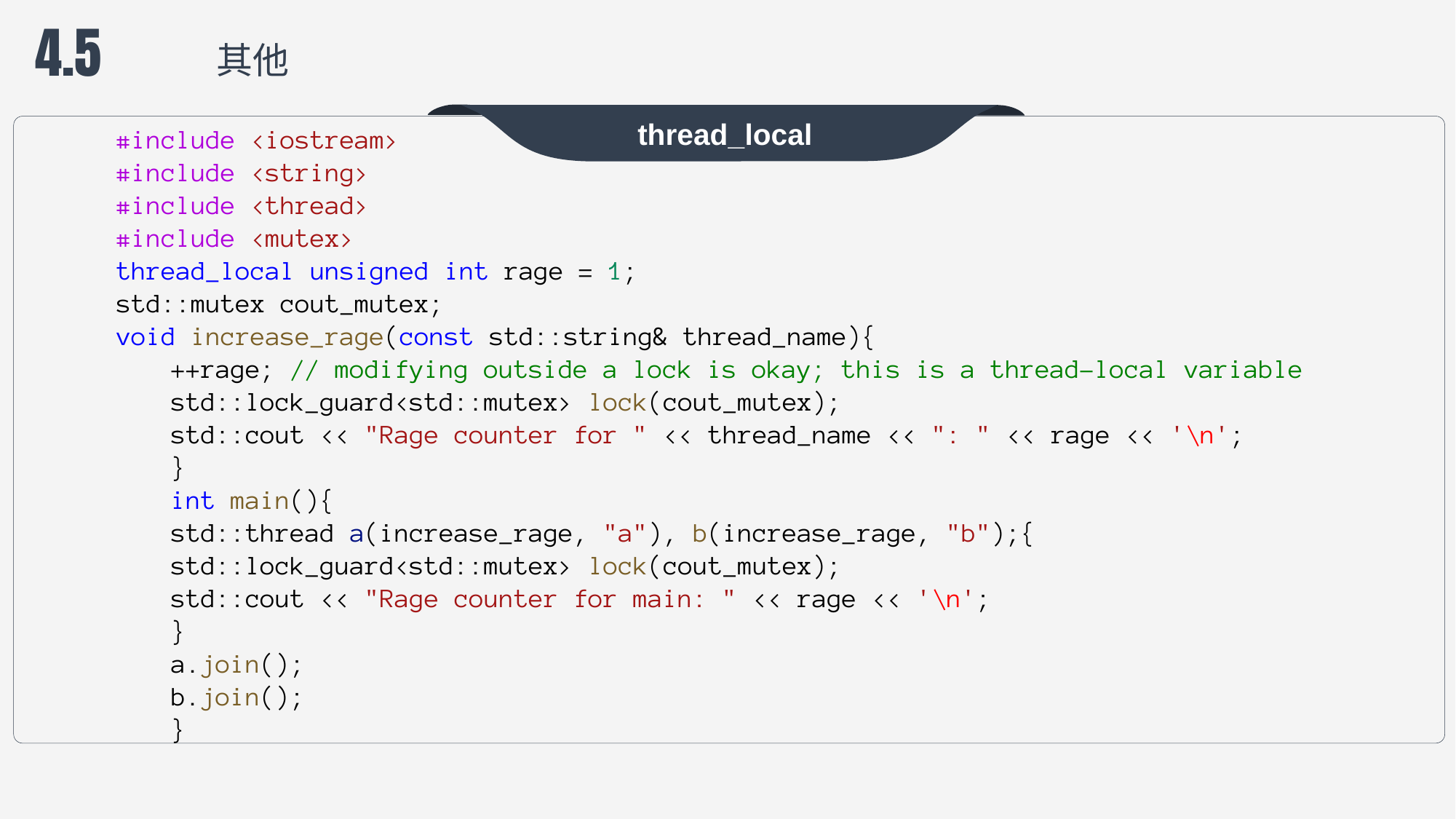

4.5
其他

thread_local

#include <iostream>
#include <string>
#include <thread>
#include <mutex>
thread_local unsigned int rage = 1;
std::mutex cout_mutex;
void increase_rage(const std::string& thread_name){
++rage; // modifying outside a lock is okay; this is a thread-local variable
std::lock_guard<std::mutex> lock(cout_mutex);
std::cout << "Rage counter for " << thread_name << ": " << rage << '\n';
}
int main(){
std::thread a(increase_rage, "a"), b(increase_rage, "b");{
std::lock_guard<std::mutex> lock(cout_mutex);
std::cout << "Rage counter for main: " << rage << '\n';
}
a.join();
b.join();
}